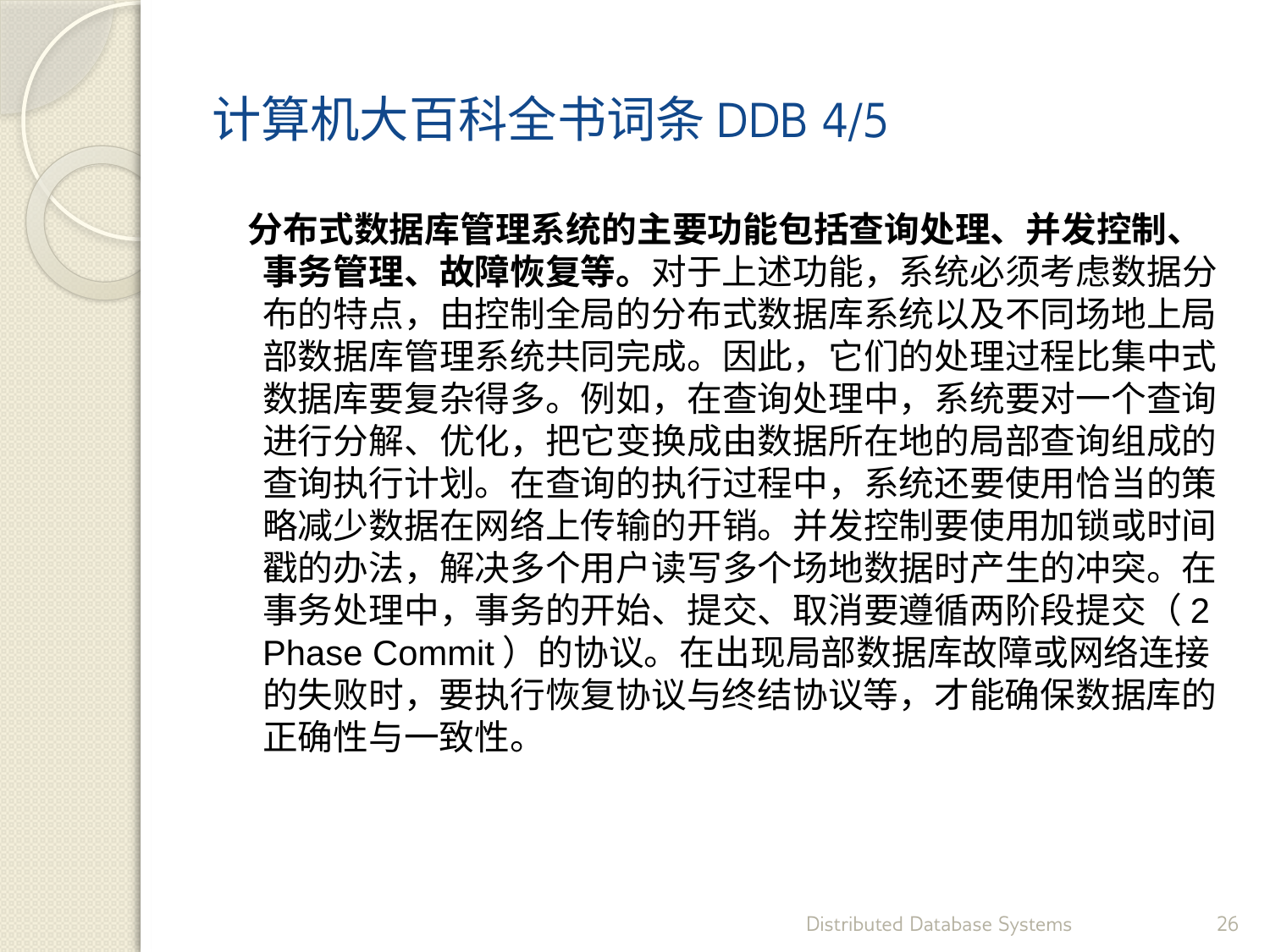

# 计算机大百科全书词条DDB 4/5
  分布式数据库管理系统的主要功能包括查询处理、并发控制、事务管理、故障恢复等。对于上述功能，系统必须考虑数据分布的特点，由控制全局的分布式数据库系统以及不同场地上局部数据库管理系统共同完成。因此，它们的处理过程比集中式数据库要复杂得多。例如，在查询处理中，系统要对一个查询进行分解、优化，把它变换成由数据所在地的局部查询组成的查询执行计划。在查询的执行过程中，系统还要使用恰当的策略减少数据在网络上传输的开销。并发控制要使用加锁或时间戳的办法，解决多个用户读写多个场地数据时产生的冲突。在事务处理中，事务的开始、提交、取消要遵循两阶段提交（2 Phase Commit）的协议。在出现局部数据库故障或网络连接的失败时，要执行恢复协议与终结协议等，才能确保数据库的正确性与一致性。
Distributed Database Systems
26